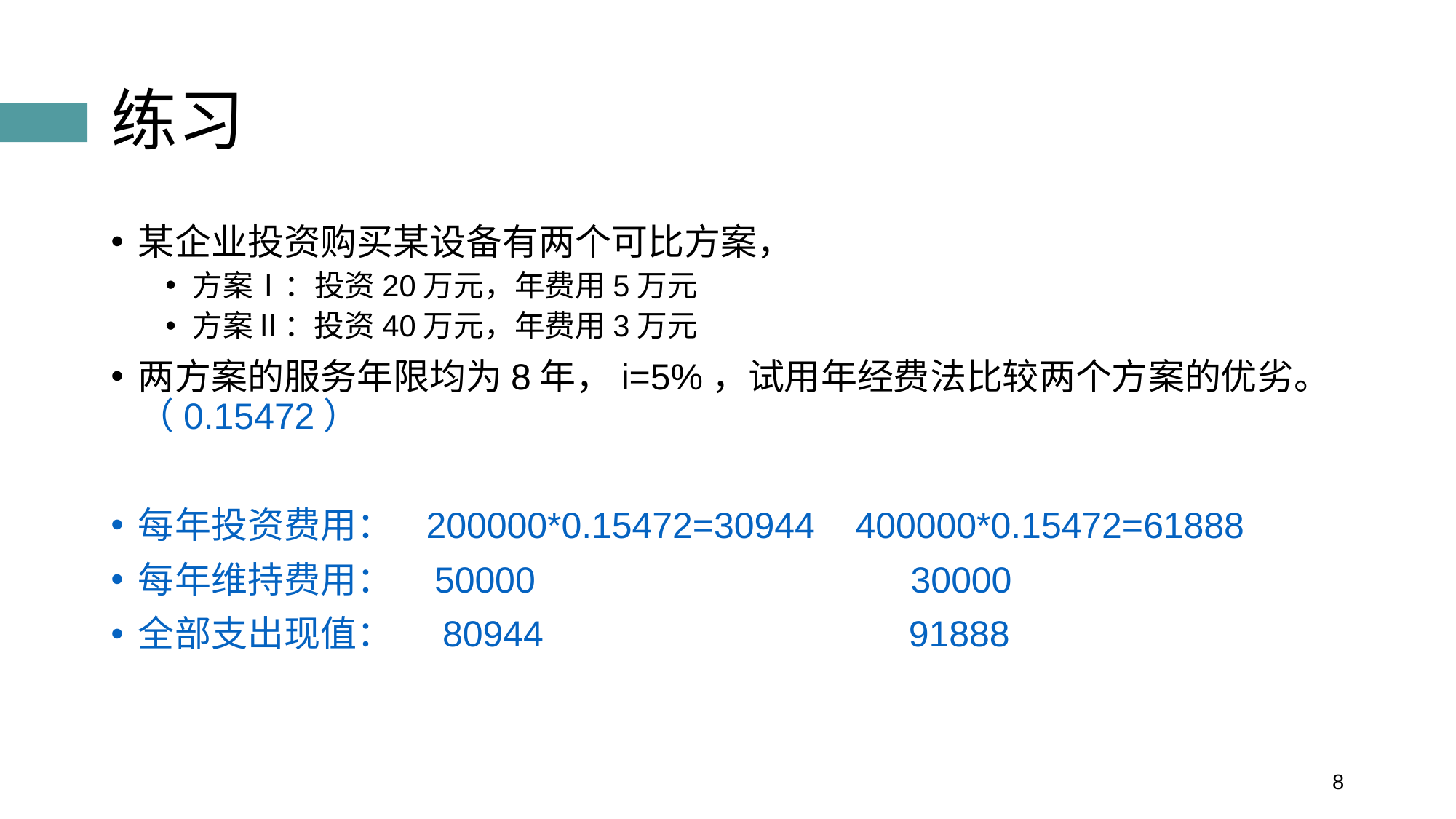

# 练习
某企业投资购买某设备有两个可比方案，
方案Ⅰ：投资20万元，年费用5万元
方案Ⅱ：投资40万元，年费用3万元
两方案的服务年限均为8年，i=5%，试用年经费法比较两个方案的优劣。（0.15472）

每年投资费用：   200000*0.15472=30944    400000*0.15472=61888
每年维持费用：    50000                                     30000
全部支出现值：     80944                                    91888
8